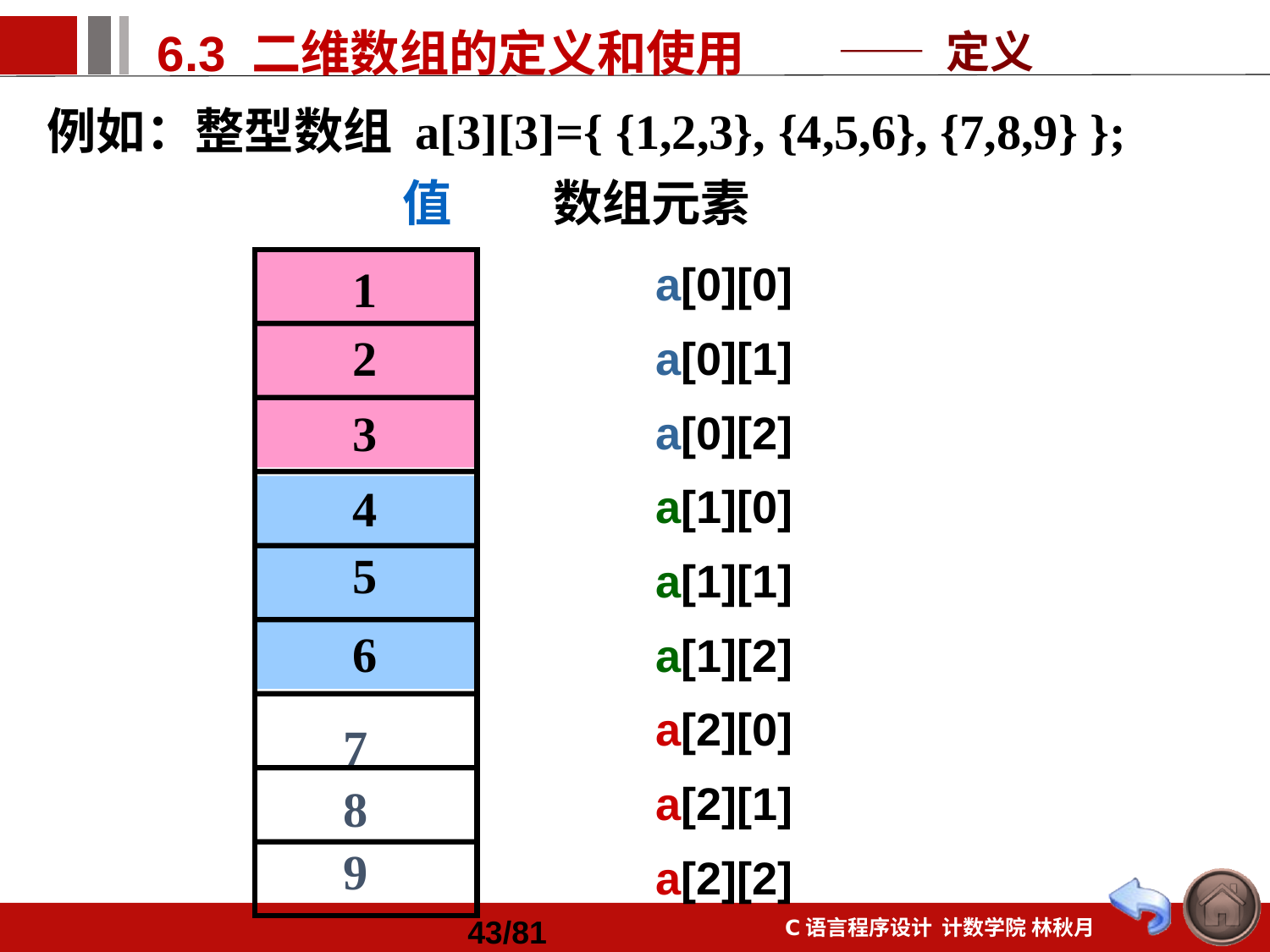

—— 定义
例如：整型数组 a[3][3]={ {1,2,3}, {4,5,6}, {7,8,9} };
值         数组元素
a[0][0]
a[0][1]
a[0][2]
a[1][0]
a[1][1]
a[1][2]
a[2][0]
a[2][1]
a[2][2]
1
2
3

4
5
6
789